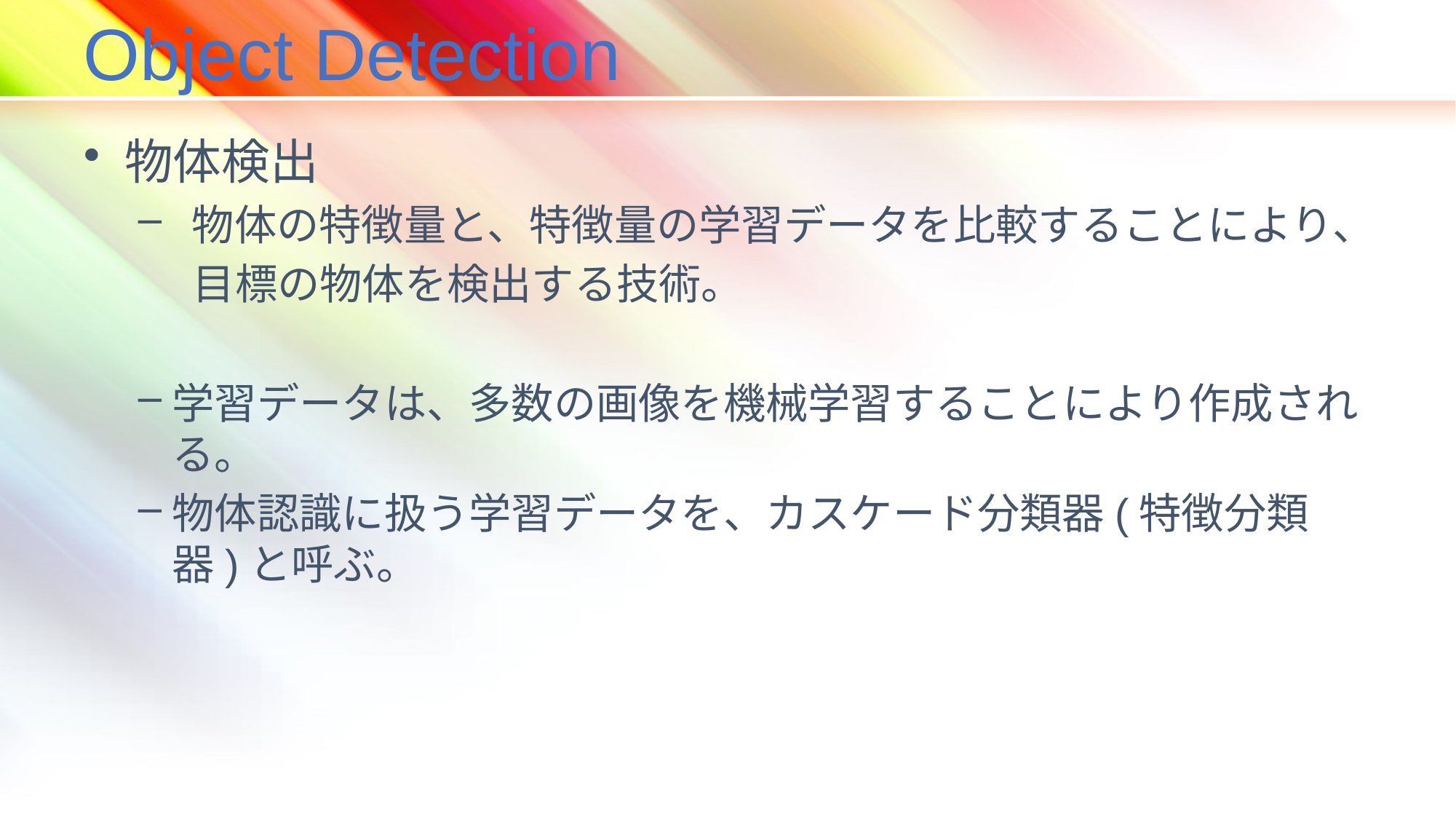

# Object Detection
物体検出
 物体の特徴量と、特徴量の学習データを比較することにより、
目標の物体を検出する技術。

学習データは、多数の画像を機械学習することにより作成される。
物体認識に扱う学習データを、カスケード分類器(特徴分類器)と呼ぶ。